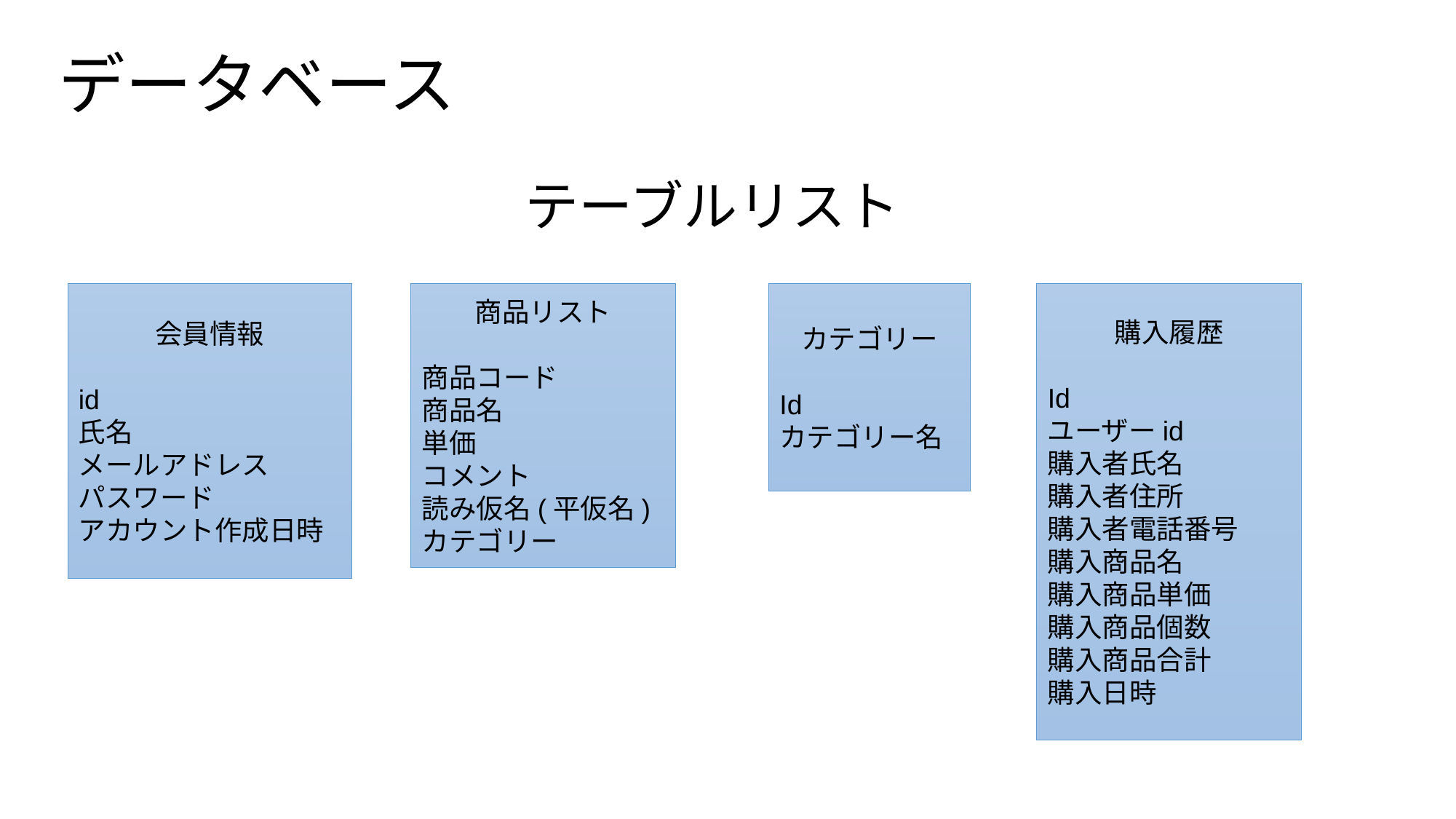

# データベース
テーブルリスト
会員情報

id
氏名
メールアドレス
パスワード
アカウント作成日時
商品リスト

商品コード
商品名
単価
コメント
読み仮名(平仮名)
カテゴリー
カテゴリー

Id
カテゴリー名
購入履歴

Id
ユーザーid
購入者氏名
購入者住所
購入者電話番号
購入商品名
購入商品単価
購入商品個数
購入商品合計
購入日時